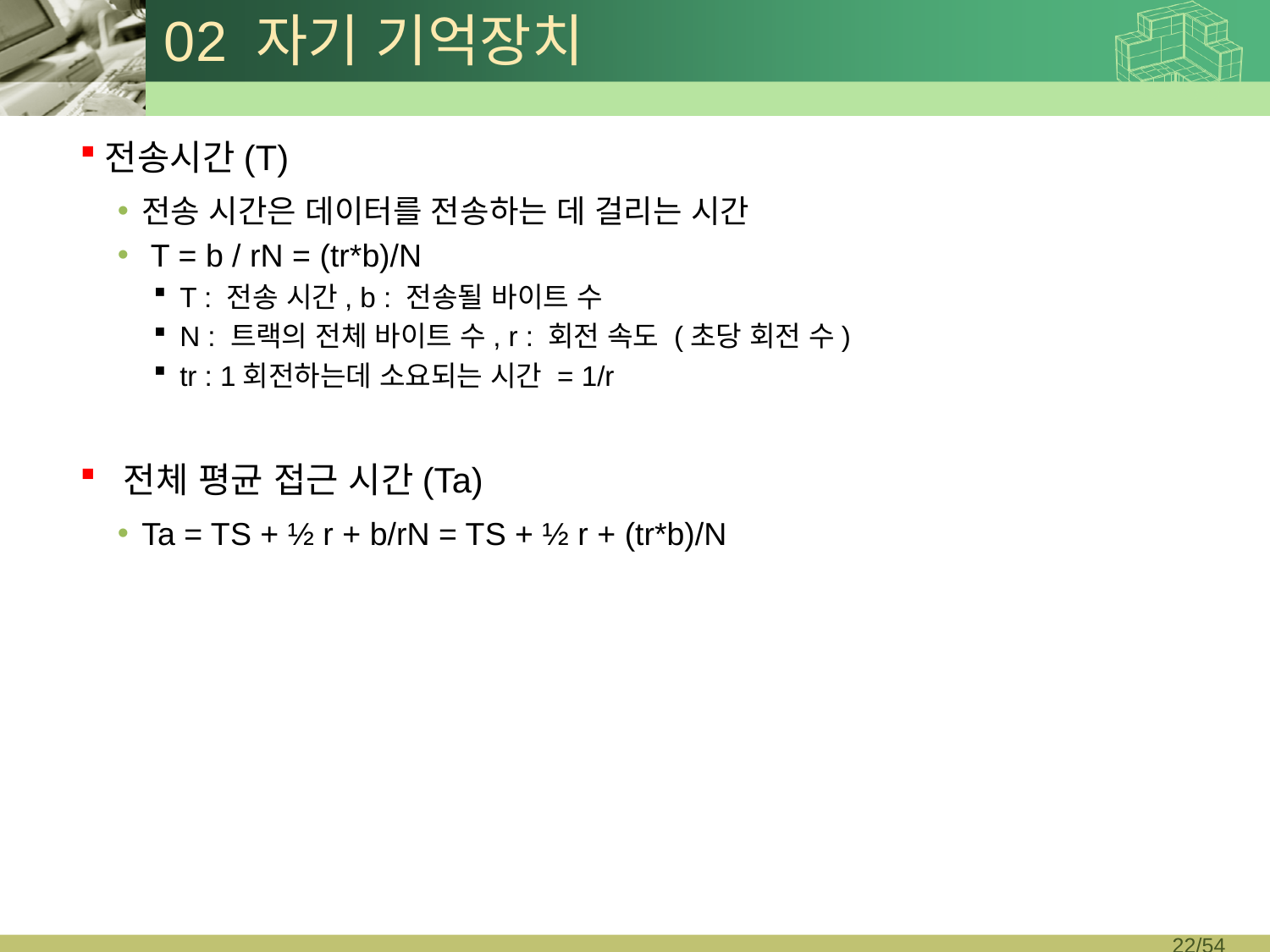

# 02 자기 기억장치
전송시간(T)
전송 시간은 데이터를 전송하는 데 걸리는 시간
 T = b / rN = (tr*b)/N
T : 전송 시간, b : 전송될 바이트 수
N : 트랙의 전체 바이트 수, r : 회전 속도 (초당 회전 수)
tr : 1회전하는데 소요되는 시간 = 1/r

 전체 평균 접근 시간(Ta)
Ta = TS + ½ r + b/rN = TS + ½ r + (tr*b)/N